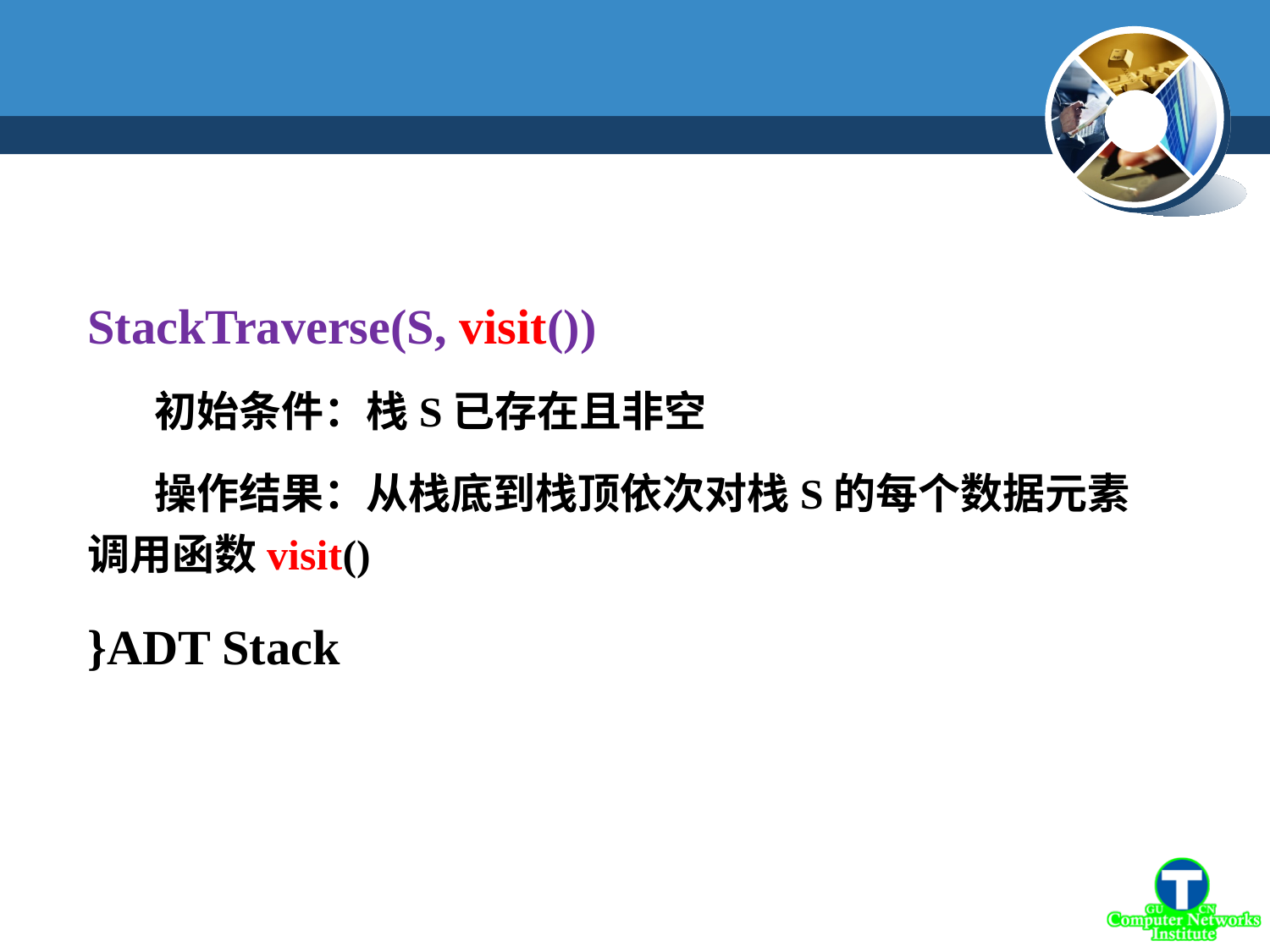

StackTraverse(S, visit())
      初始条件：栈S已存在且非空
      操作结果：从栈底到栈顶依次对栈S的每个数据元素调用函数visit()
}ADT Stack